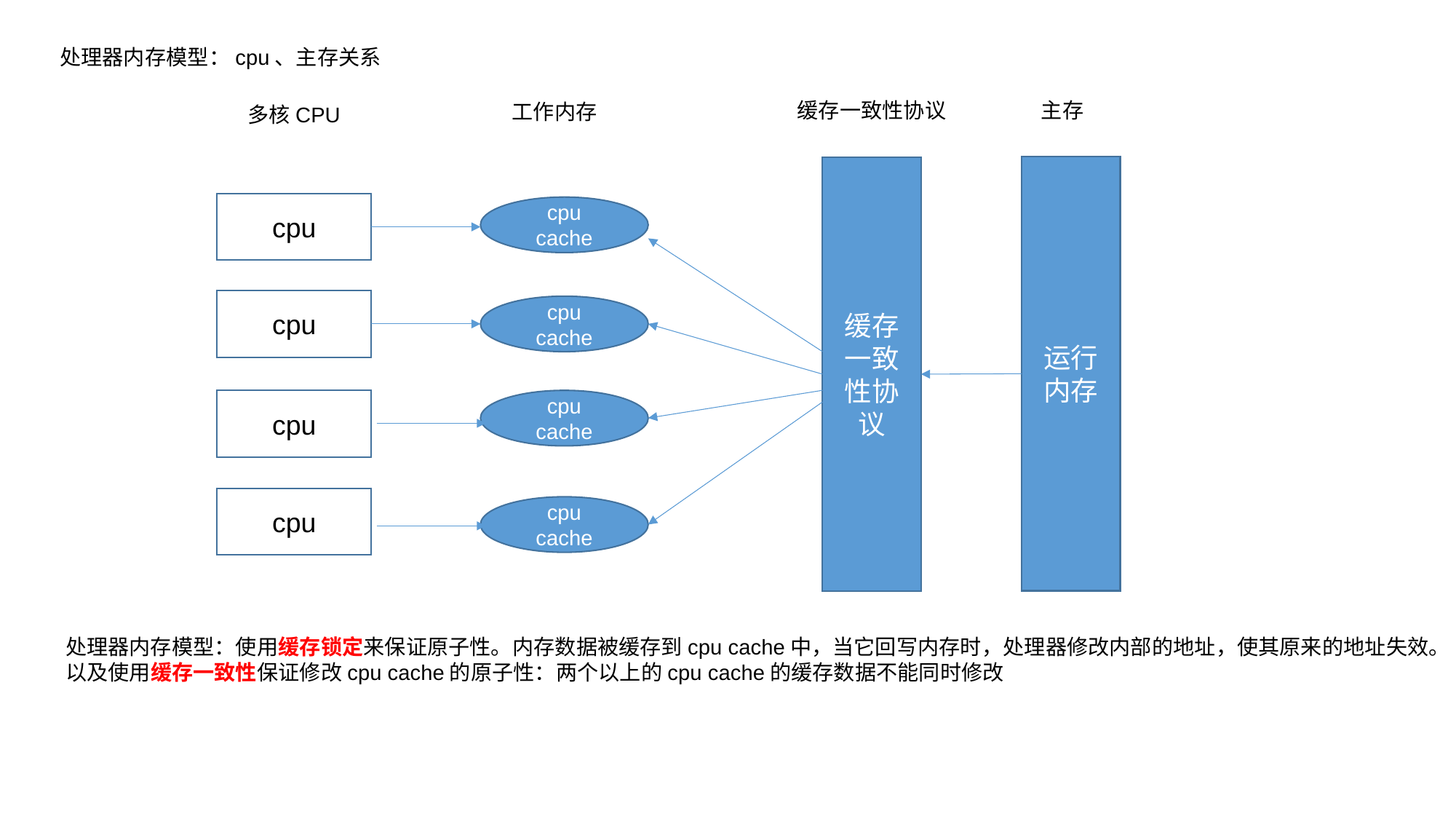

处理器内存模型：cpu、主存关系
缓存一致性协议
主存
工作内存
多核CPU
运行内存
缓存一致性协议
cpu
cpu cache
cpu
cpu cache
cpu
cpu cache
cpu
cpu cache
处理器内存模型：使用缓存锁定来保证原子性。内存数据被缓存到cpu cache中，当它回写内存时，处理器修改内部的地址，使其原来的地址失效。
以及使用缓存一致性保证修改cpu cache的原子性：两个以上的cpu cache的缓存数据不能同时修改